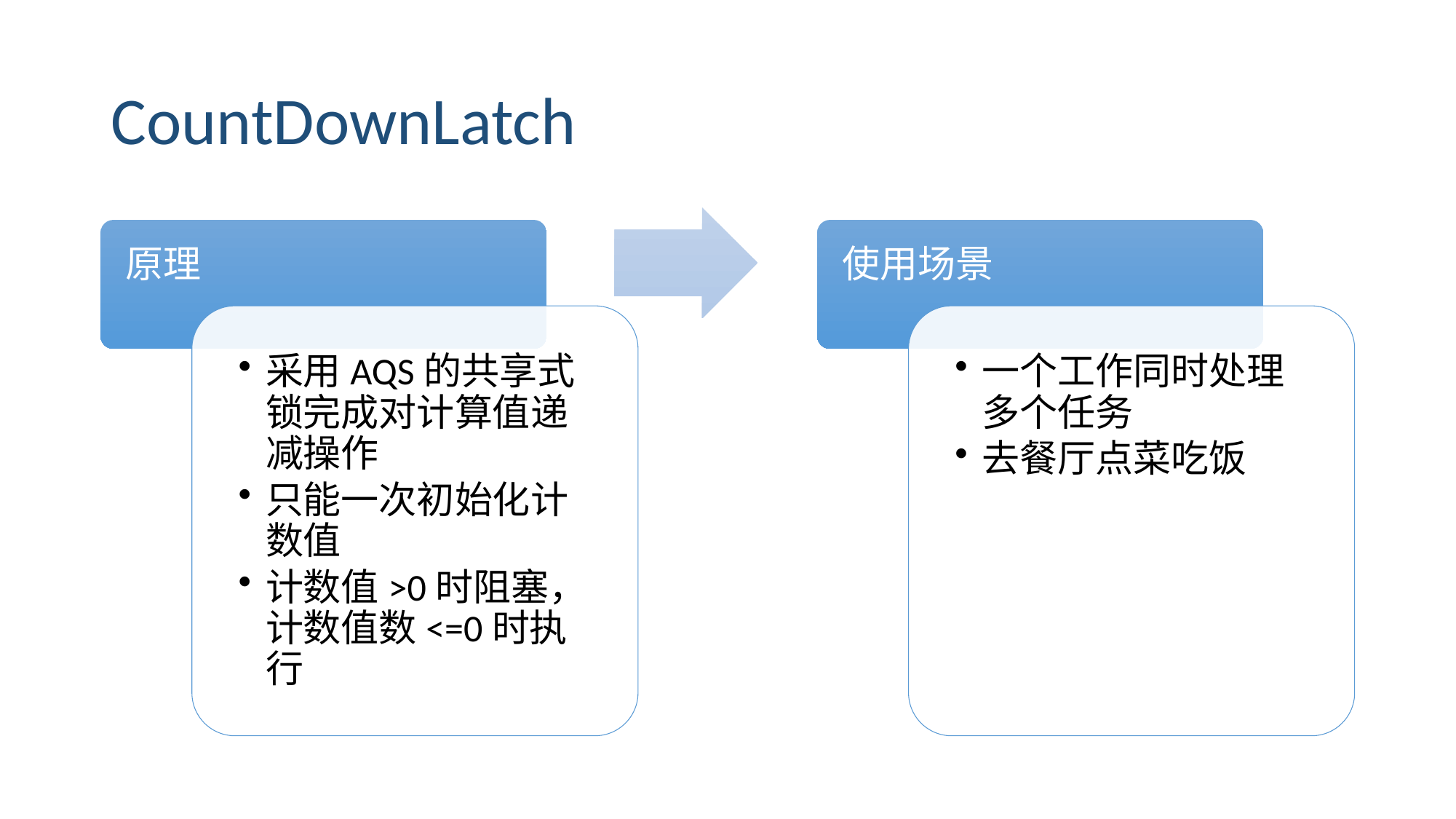

# CountDownLatch
原理
采用AQS的共享式锁完成对计算值递减操作
只能一次初始化计数值
计数值>0时阻塞，计数值数<=0时执行

使用场景
一个工作同时处理多个任务
去餐厅点菜吃饭